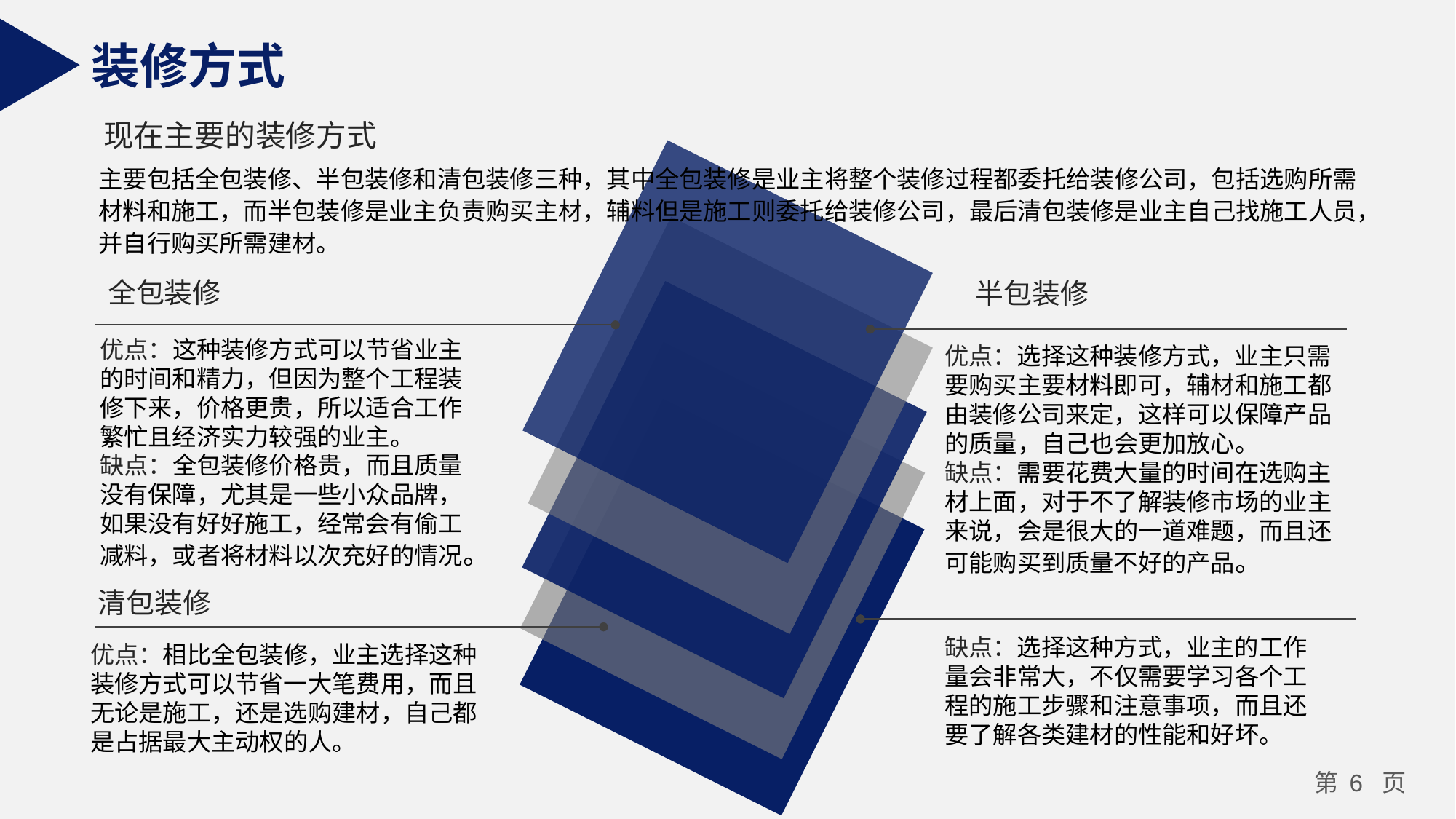

装修方式
现在主要的装修方式
主要包括全包装修、半包装修和清包装修三种，其中全包装修是业主将整个装修过程都委托给装修公司，包括选购所需材料和施工，而半包装修是业主负责购买主材，辅料但是施工则委托给装修公司，最后清包装修是业主自己找施工人员，并自行购买所需建材。

全包装修
半包装修

优点：这种装修方式可以节省业主的时间和精力，但因为整个工程装修下来，价格更贵，所以适合工作繁忙且经济实力较强的业主。
缺点：全包装修价格贵，而且质量没有保障，尤其是一些小众品牌，如果没有好好施工，经常会有偷工减料，或者将材料以次充好的情况。
优点：选择这种装修方式，业主只需要购买主要材料即可，辅材和施工都由装修公司来定，这样可以保障产品的质量，自己也会更加放心。
缺点：需要花费大量的时间在选购主材上面，对于不了解装修市场的业主来说，会是很大的一道难题，而且还可能购买到质量不好的产品。

清包装修
缺点：选择这种方式，业主的工作量会非常大，不仅需要学习各个工程的施工步骤和注意事项，而且还要了解各类建材的性能和好坏。
优点：相比全包装修，业主选择这种装修方式可以节省一大笔费用，而且无论是施工，还是选购建材，自己都是占据最大主动权的人。